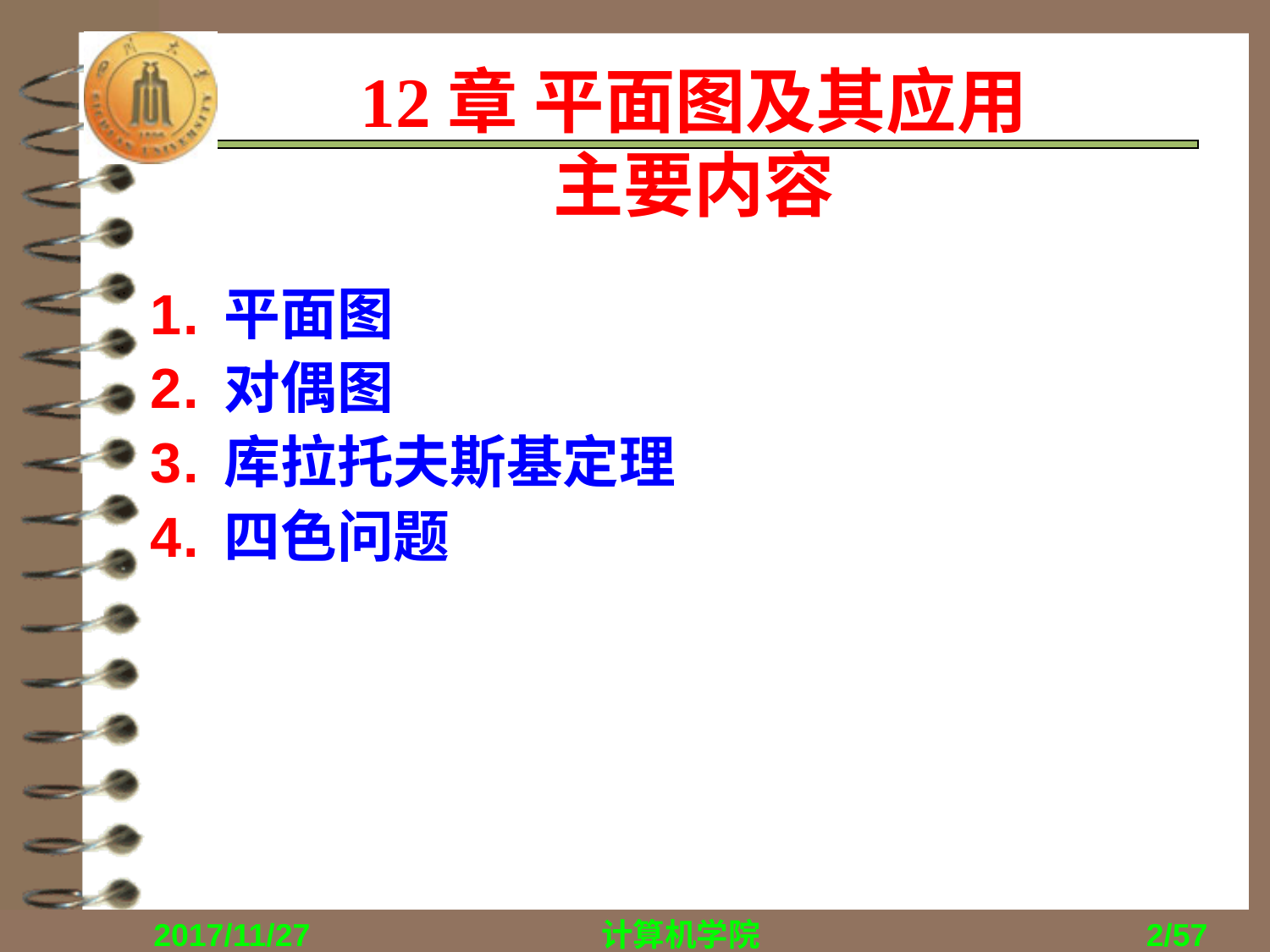

# 12章 平面图及其应用 主要内容
平面图
对偶图
库拉托夫斯基定理
四色问题
2017/11/27
计算机学院
2/57